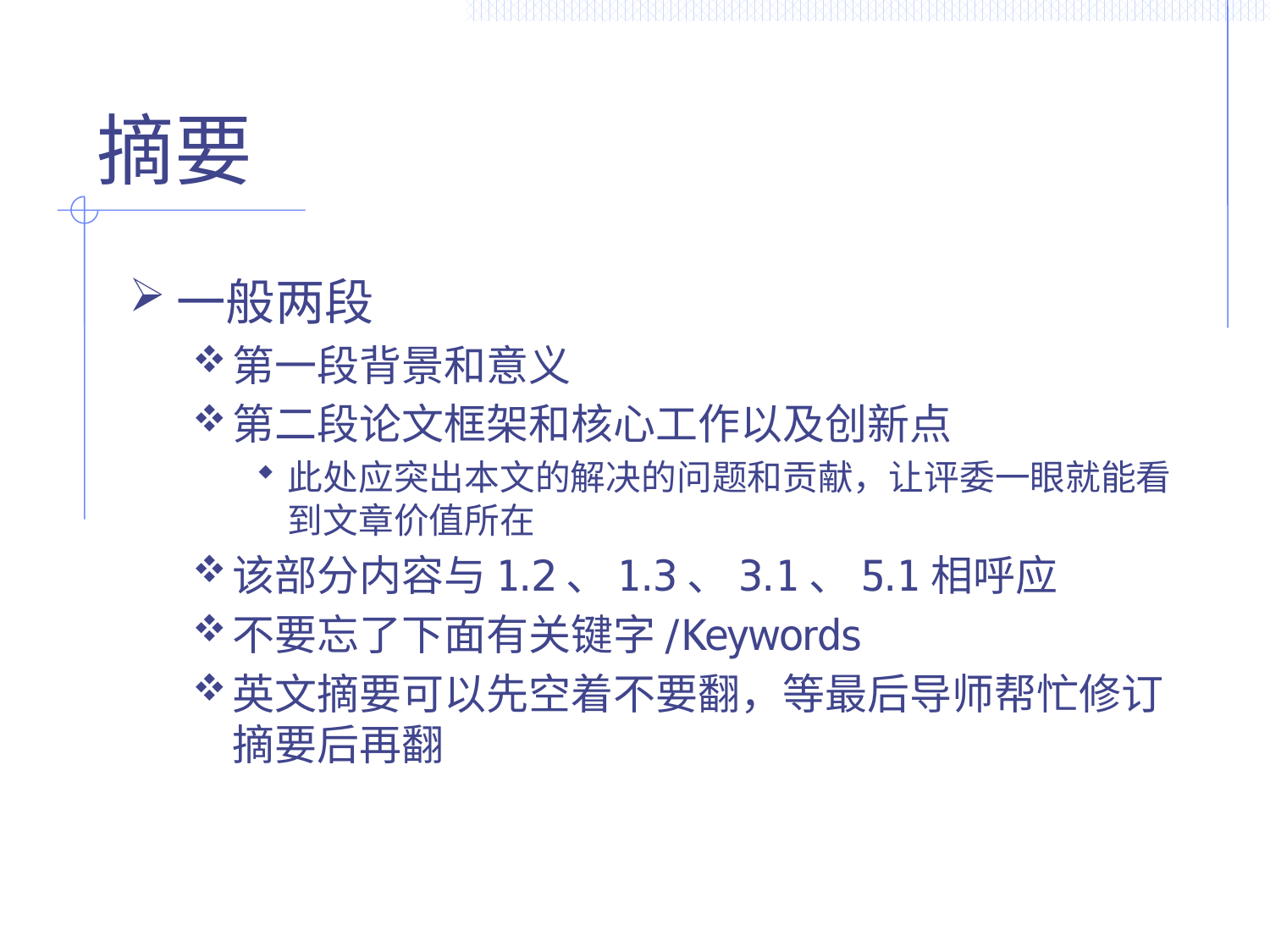

# 摘要
一般两段
第一段背景和意义
第二段论文框架和核心工作以及创新点
此处应突出本文的解决的问题和贡献，让评委一眼就能看到文章价值所在
该部分内容与1.2、1.3、3.1、5.1相呼应
不要忘了下面有关键字/Keywords
英文摘要可以先空着不要翻，等最后导师帮忙修订摘要后再翻